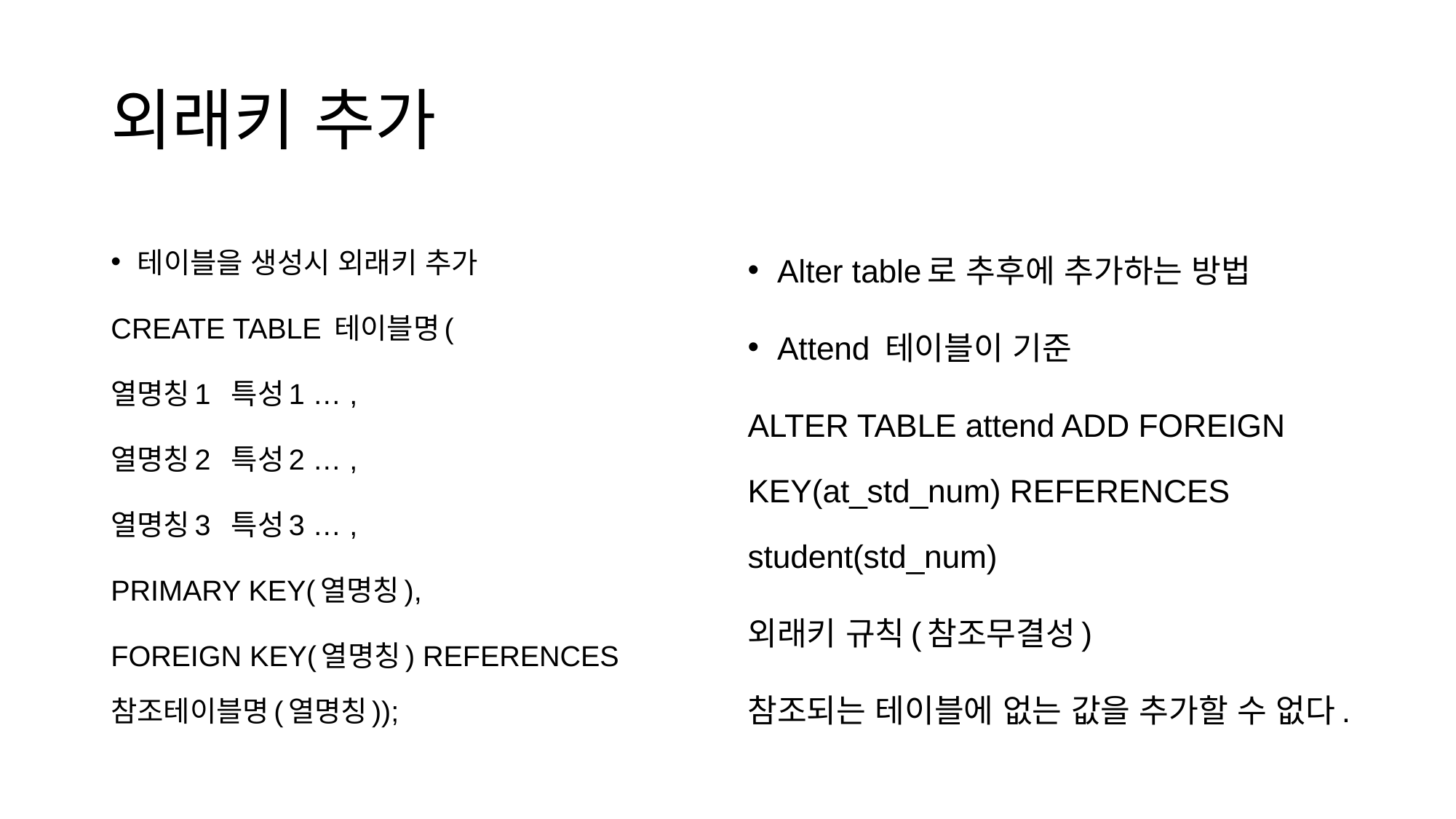

# 외래키 추가
테이블을 생성시 외래키 추가
CREATE TABLE 테이블명(
열명칭1  특성1 … ,
열명칭2  특성2 … ,
열명칭3  특성3 … ,
PRIMARY KEY(열명칭),
FOREIGN KEY(열명칭) REFERENCES 참조테이블명(열명칭));

Alter table로 추후에 추가하는 방법
Attend 테이블이 기준
ALTER TABLE attend ADD FOREIGN KEY(at_std_num) REFERENCES student(std_num)
외래키 규칙(참조무결성)
참조되는 테이블에 없는 값을 추가할 수 없다.